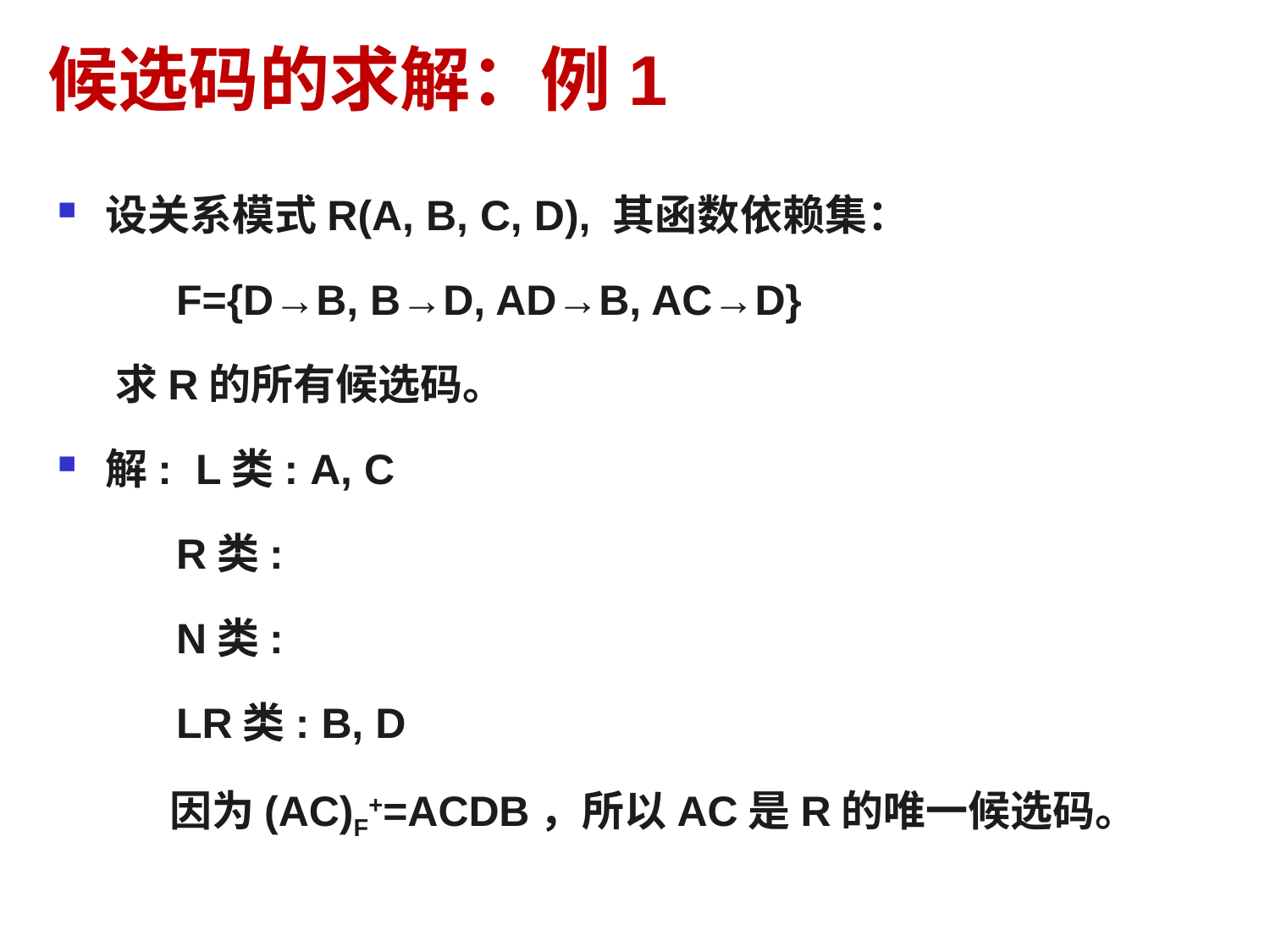

# 候选码的求解：例1
设关系模式R(A, B, C, D), 其函数依赖集：
          F={D→B, B→D, AD→B, AC→D}
     求R的所有候选码。
解:  L类: A, C
          R类:
          N类:
          LR类: B, D
    因为(AC)F+=ACDB，所以AC是R的唯一候选码。